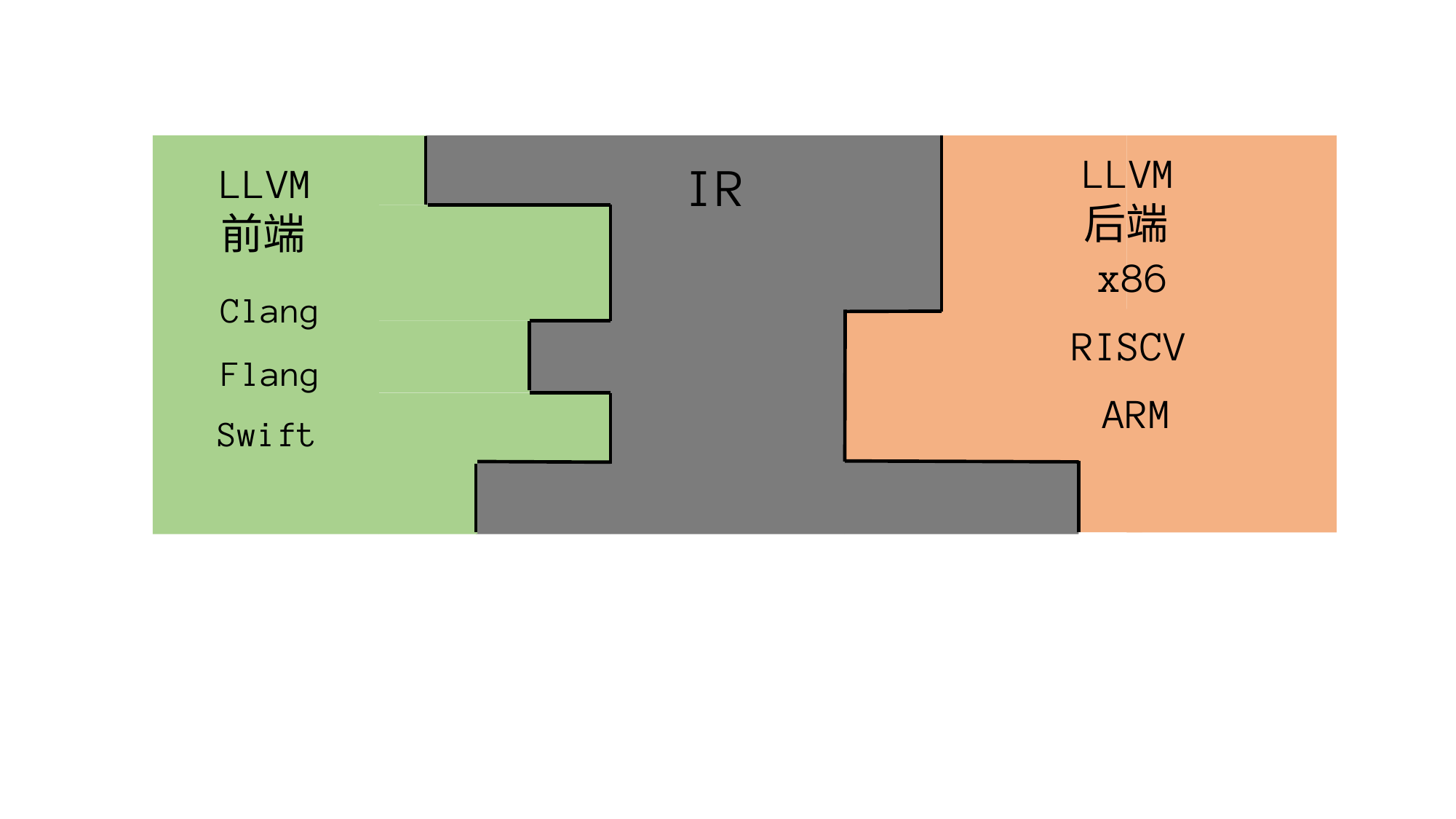

LLVM
后端
IR
LLVM
前端

x86
Clang

RISCV

Flang
ARM

Swift